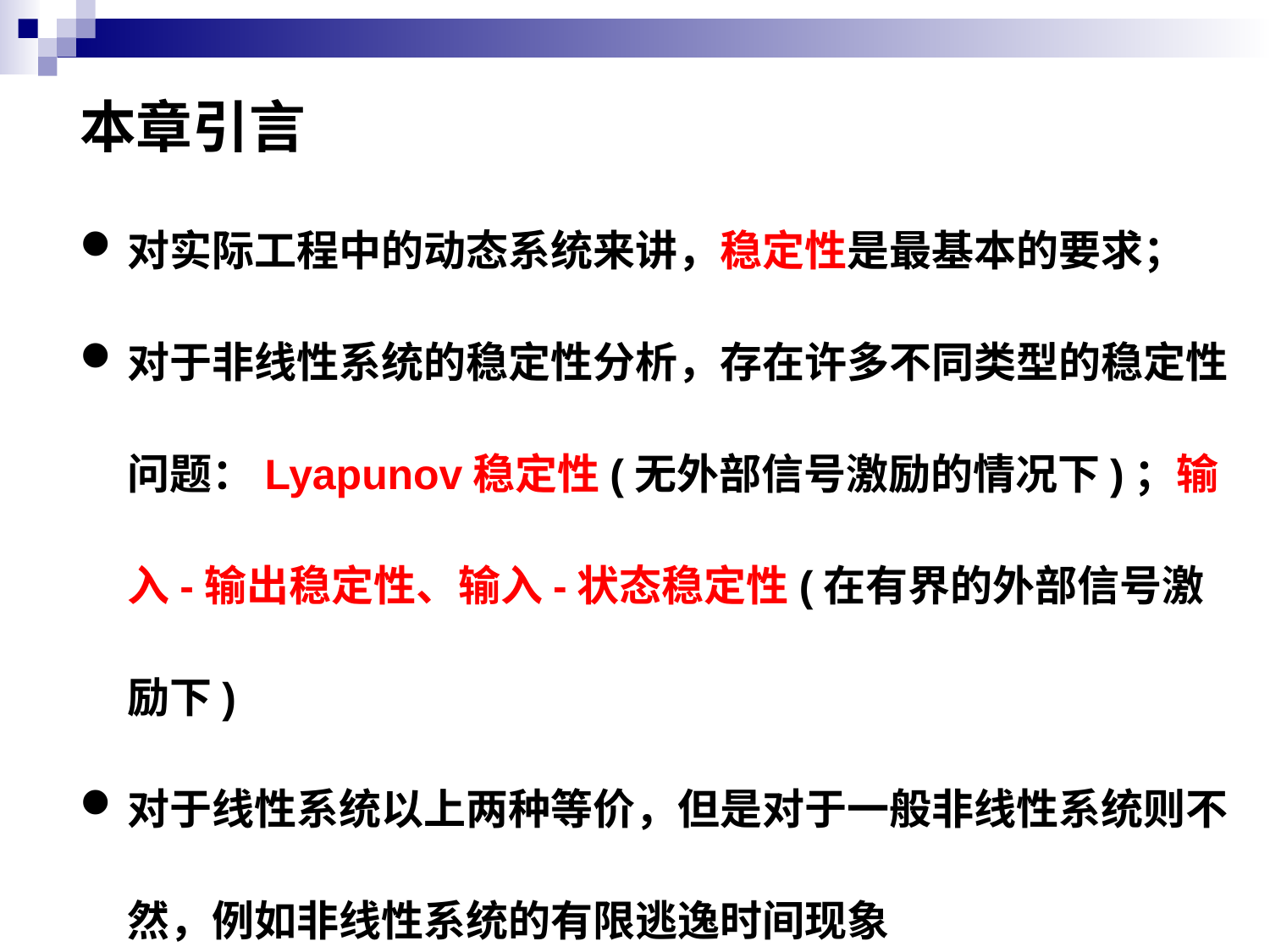

本章引言
对实际工程中的动态系统来讲，稳定性是最基本的要求；
对于非线性系统的稳定性分析，存在许多不同类型的稳定性问题：Lyapunov稳定性(无外部信号激励的情况下)；输入-输出稳定性、输入-状态稳定性(在有界的外部信号激励下)
对于线性系统以上两种等价，但是对于一般非线性系统则不然，例如非线性系统的有限逃逸时间现象